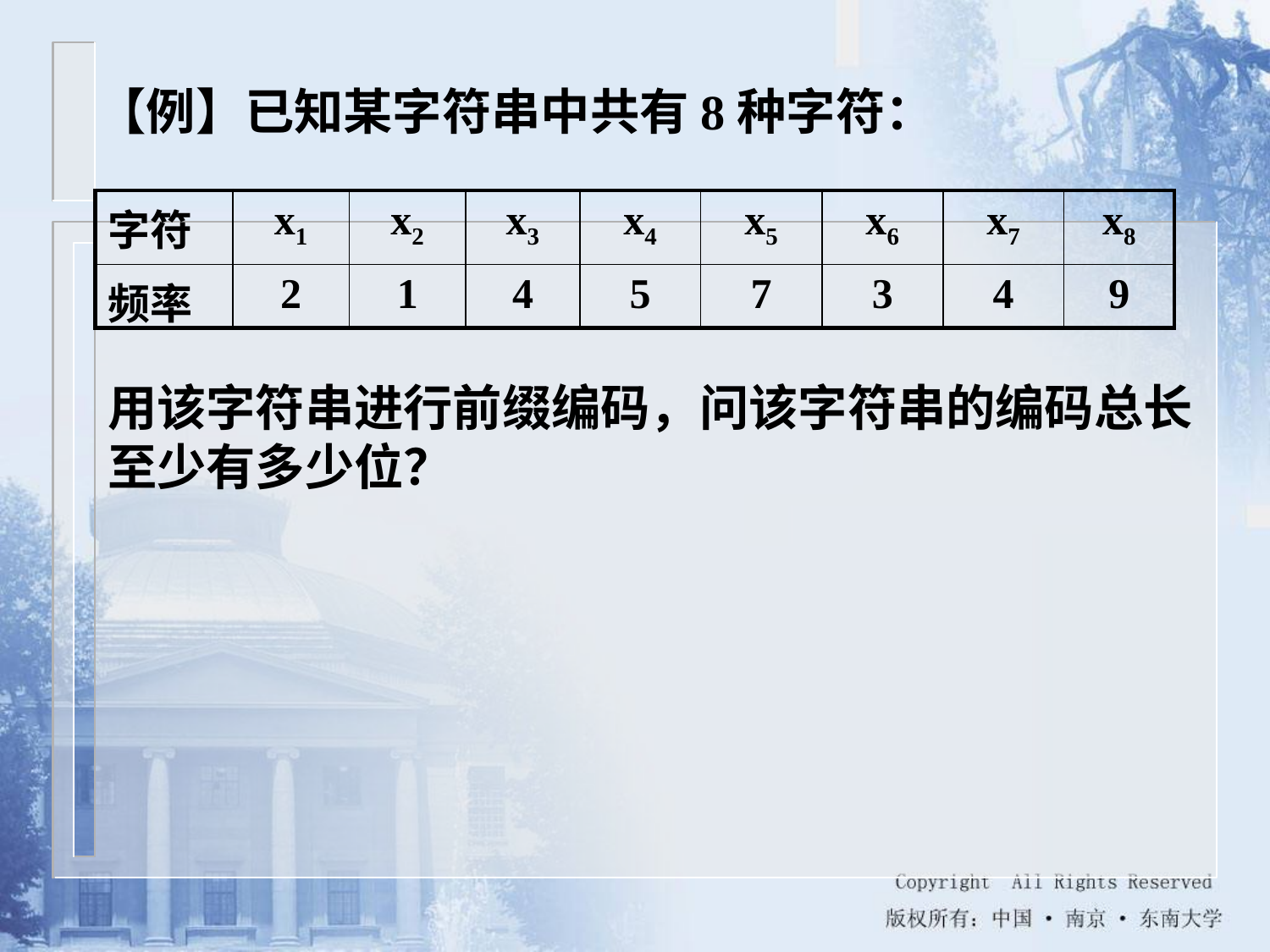

【例】已知某字符串中共有8种字符：
| 字符 | x1 | x2 | x3 | x4 | x5 | x6 | x7 | x8 |
| --- | --- | --- | --- | --- | --- | --- | --- | --- |
| 频率 | 2 | 1 | 4 | 5 | 7 | 3 | 4 | 9 |
用该字符串进行前缀编码，问该字符串的编码总长至少有多少位？